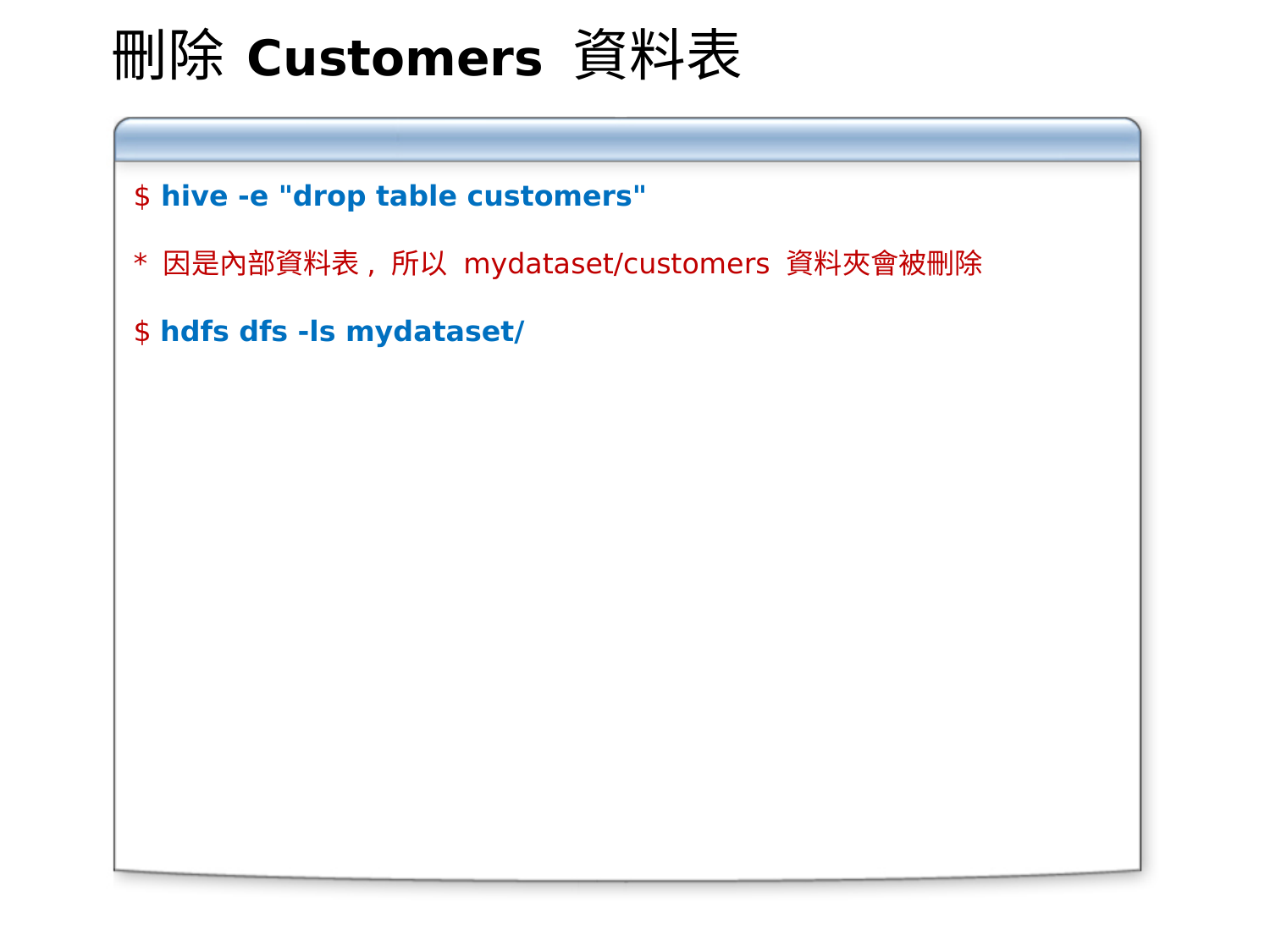

刪除 Customers 資料表
$ hive -e "drop table customers"

* 因是內部資料表, 所以 mydataset/customers 資料夾會被刪除

$ hdfs dfs -ls mydataset/